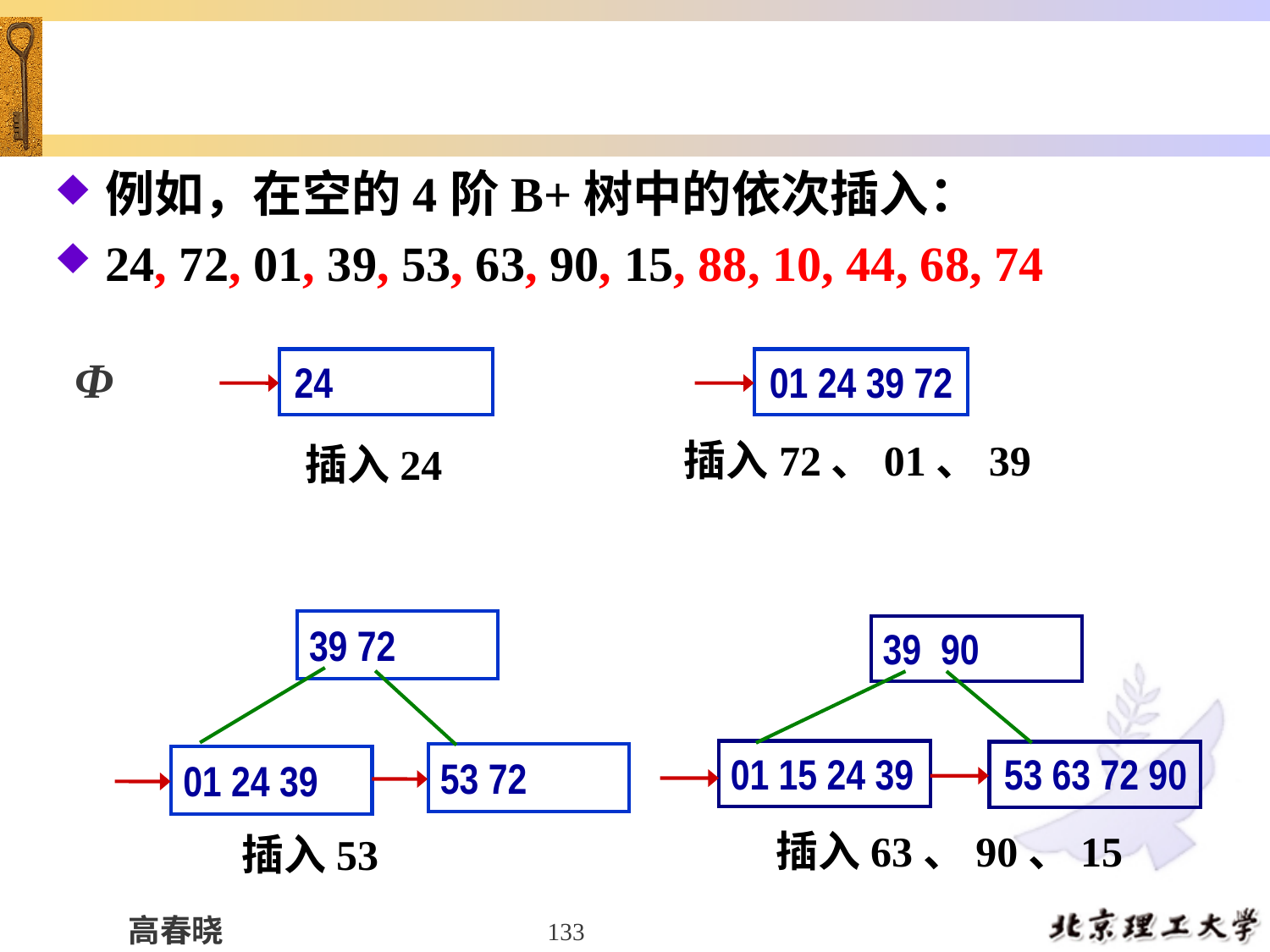

#
例如，在空的4阶B+树中的依次插入：
24, 72, 01, 39, 53, 63, 90, 15, 88, 10, 44, 68, 74

Φ

24

01 24 39 72

插入72、01、39
插入24

39 72

53 72

01 24 39

39  90

01 15 24 39

53 63 72 90

插入63、90、15
插入53
133